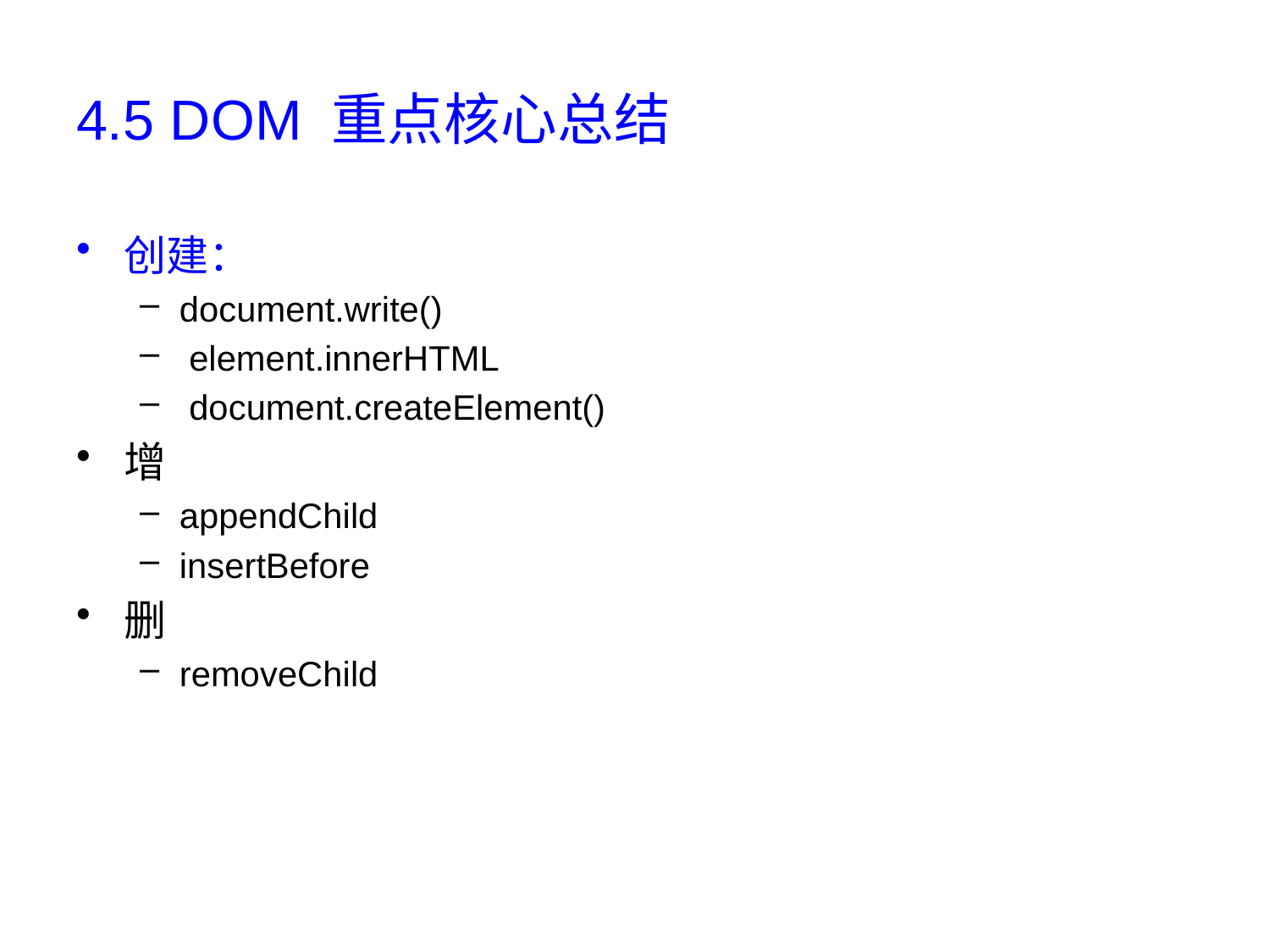

# 4.5 DOM 重点核心总结
创建：
document.write()
 element.innerHTML
 document.createElement()
增
appendChild
insertBefore
删
removeChild